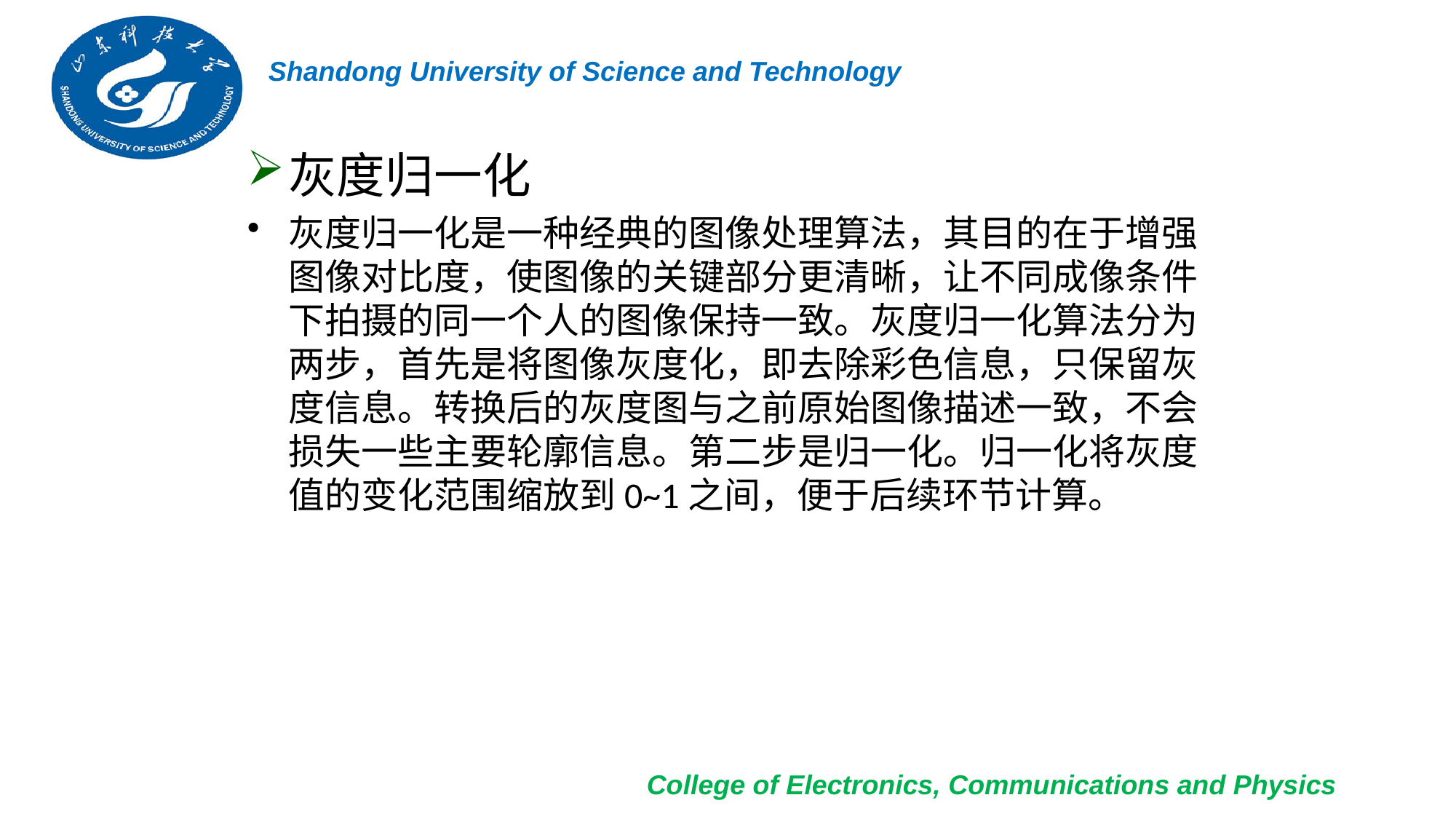

灰度归一化
灰度归一化是一种经典的图像处理算法，其目的在于增强图像对比度，使图像的关键部分更清晰，让不同成像条件下拍摄的同一个人的图像保持一致。灰度归一化算法分为两步，首先是将图像灰度化，即去除彩色信息，只保留灰度信息。转换后的灰度图与之前原始图像描述一致，不会损失一些主要轮廓信息。第二步是归一化。归一化将灰度值的变化范围缩放到0~1之间，便于后续环节计算。